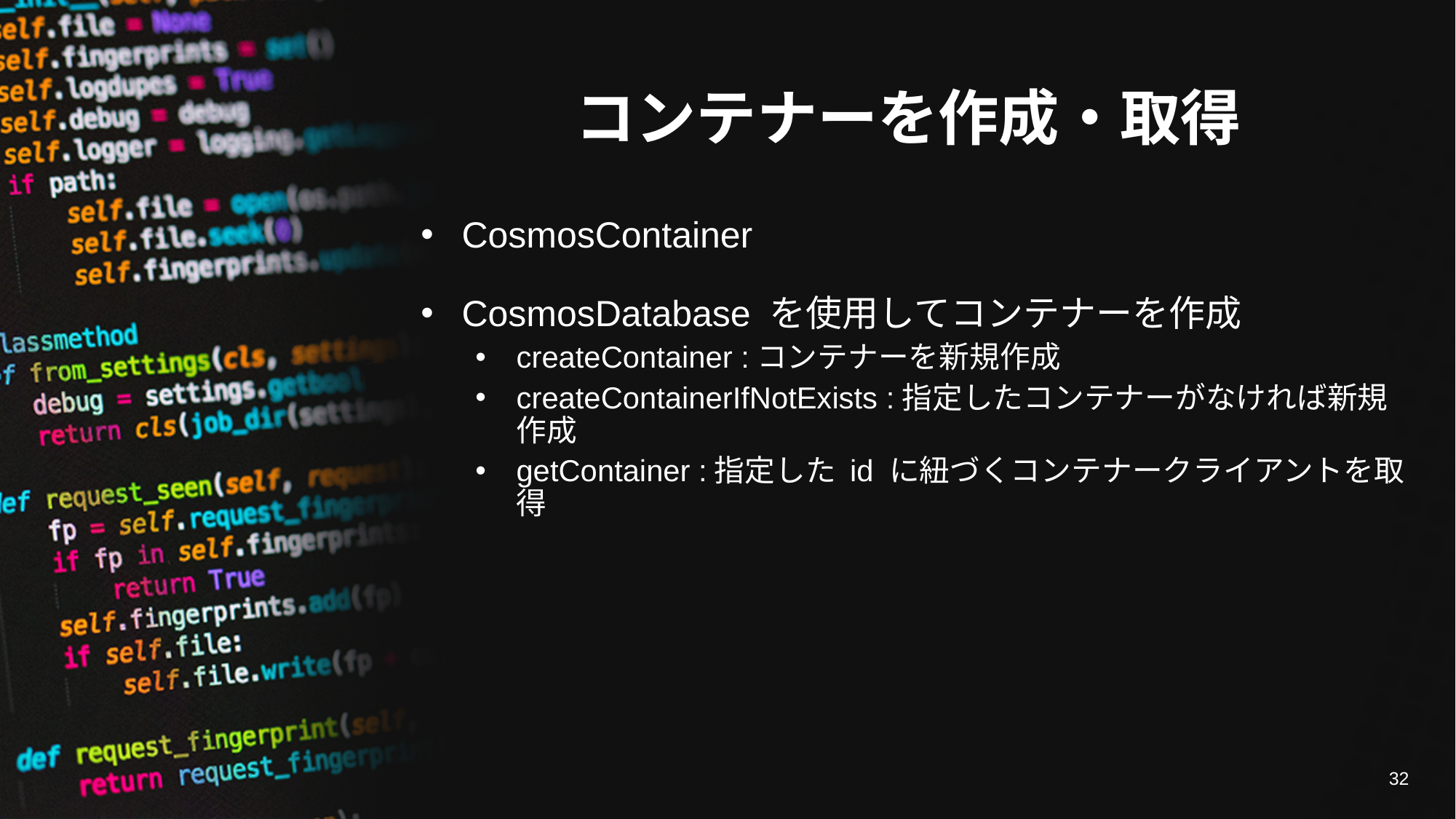

# コンテナーを作成・取得
CosmosContainer

CosmosDatabase を使用してコンテナーを作成
createContainer :コンテナーを新規作成
createContainerIfNotExists :指定したコンテナーがなければ新規作成
getContainer :指定した id に紐づくコンテナークライアントを取得

32